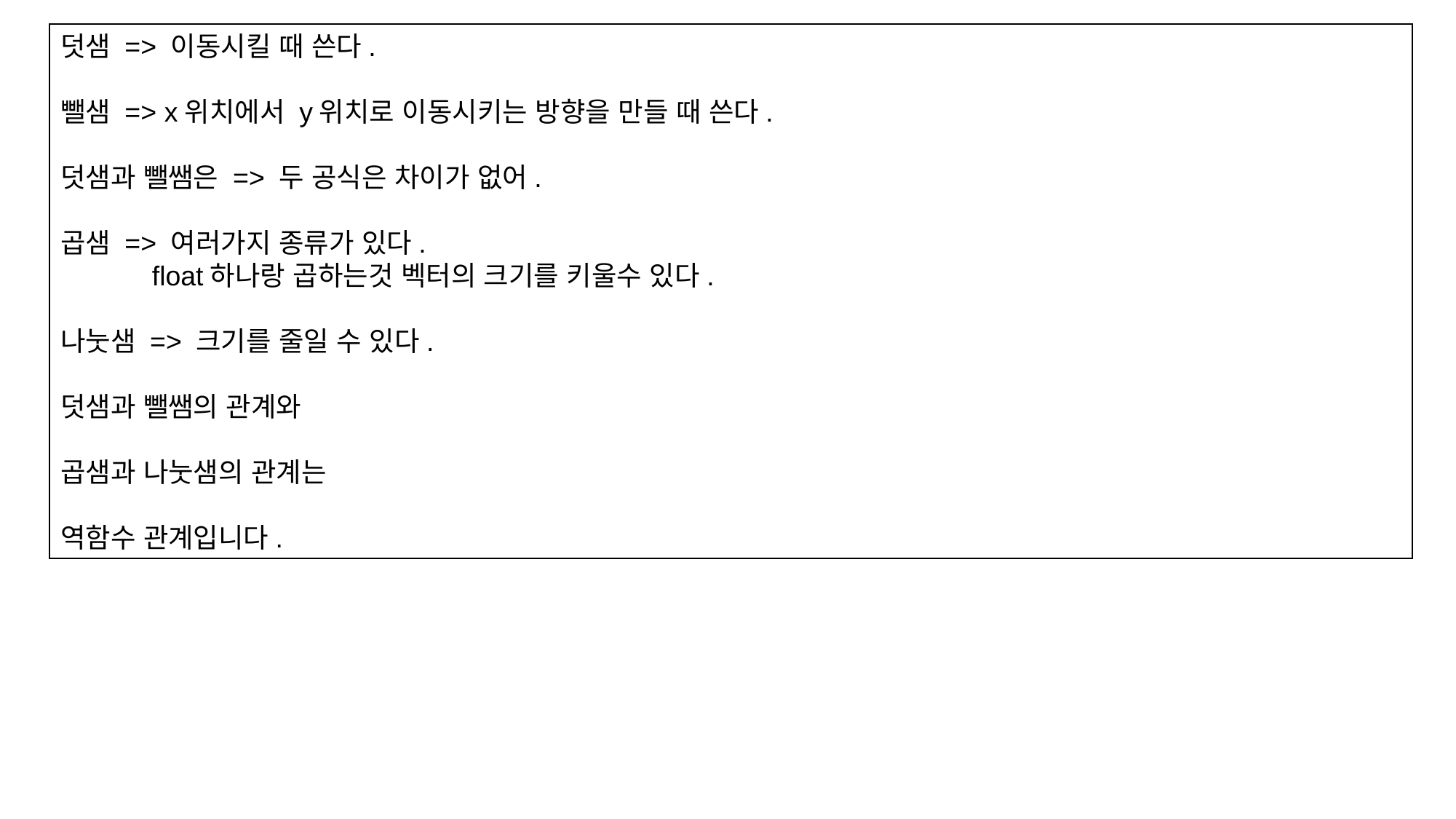

덧샘 => 이동시킬 때 쓴다.

뺄샘 => x위치에서 y위치로 이동시키는 방향을 만들 때 쓴다.

덧샘과 뺄쌤은 => 두 공식은 차이가 없어.

곱샘 => 여러가지 종류가 있다.
            float하나랑 곱하는것 벡터의 크기를 키울수 있다.

나눗샘 => 크기를 줄일 수 있다.

덧샘과 뺄쌤의 관계와

곱샘과 나눗샘의 관계는

역함수 관계입니다.